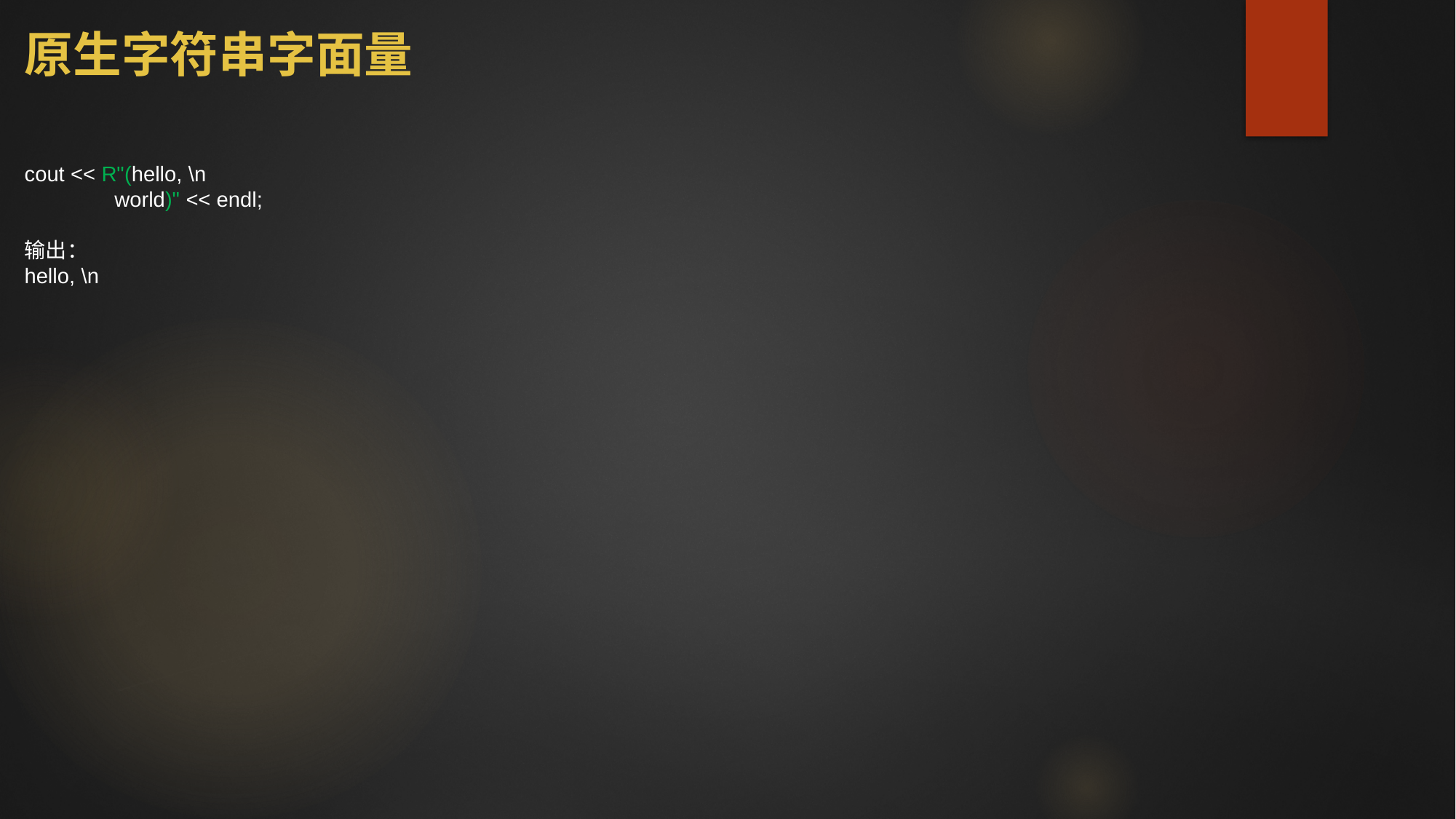

# 原生字符串字面量
cout << R"(hello, \n
               world)" << endl;

输出：
hello, \n